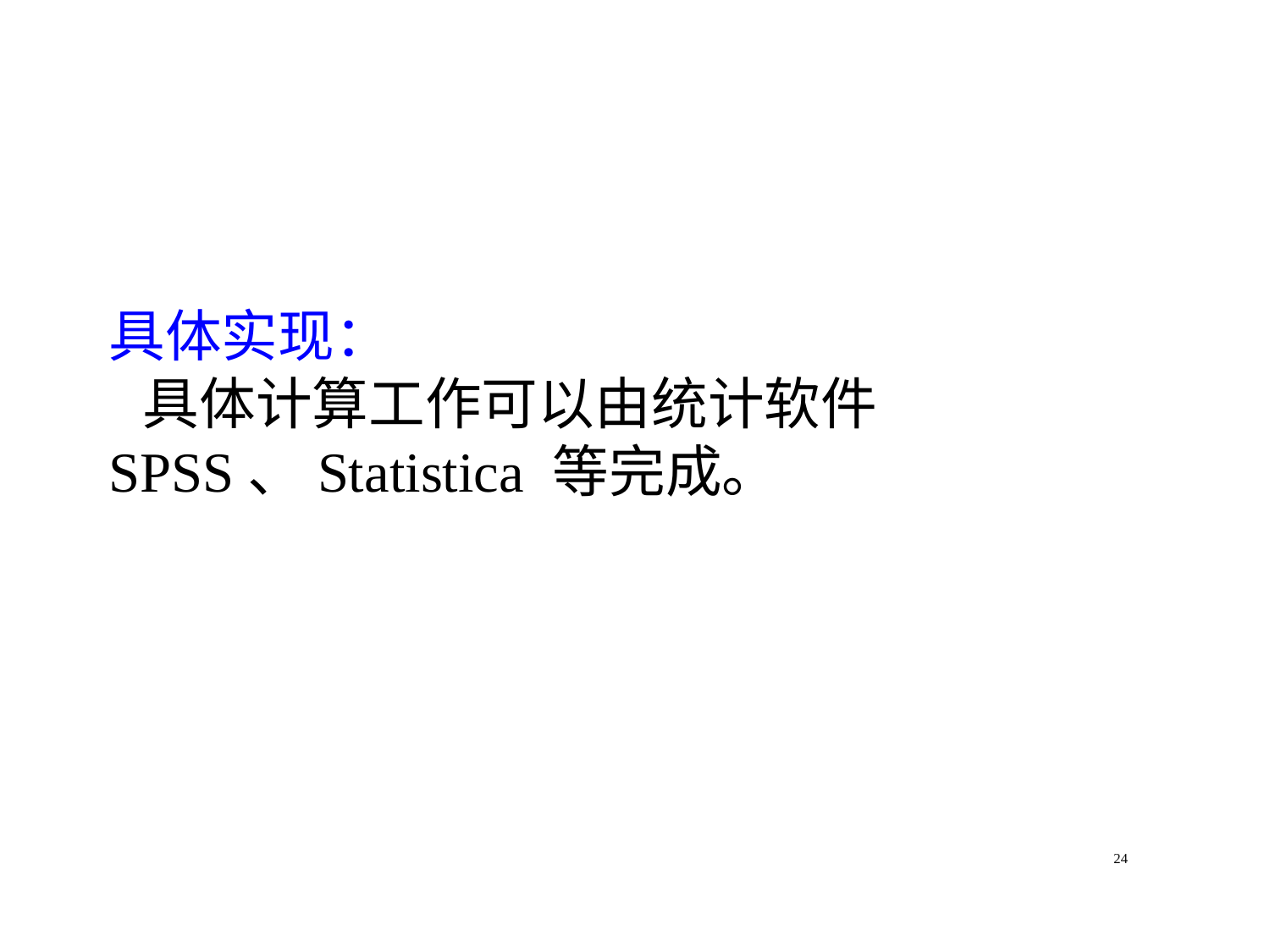

2） 判别分析

具体实现：
	具体计算工作可以由统计软件 SPSS、Statistica 等完成。
24